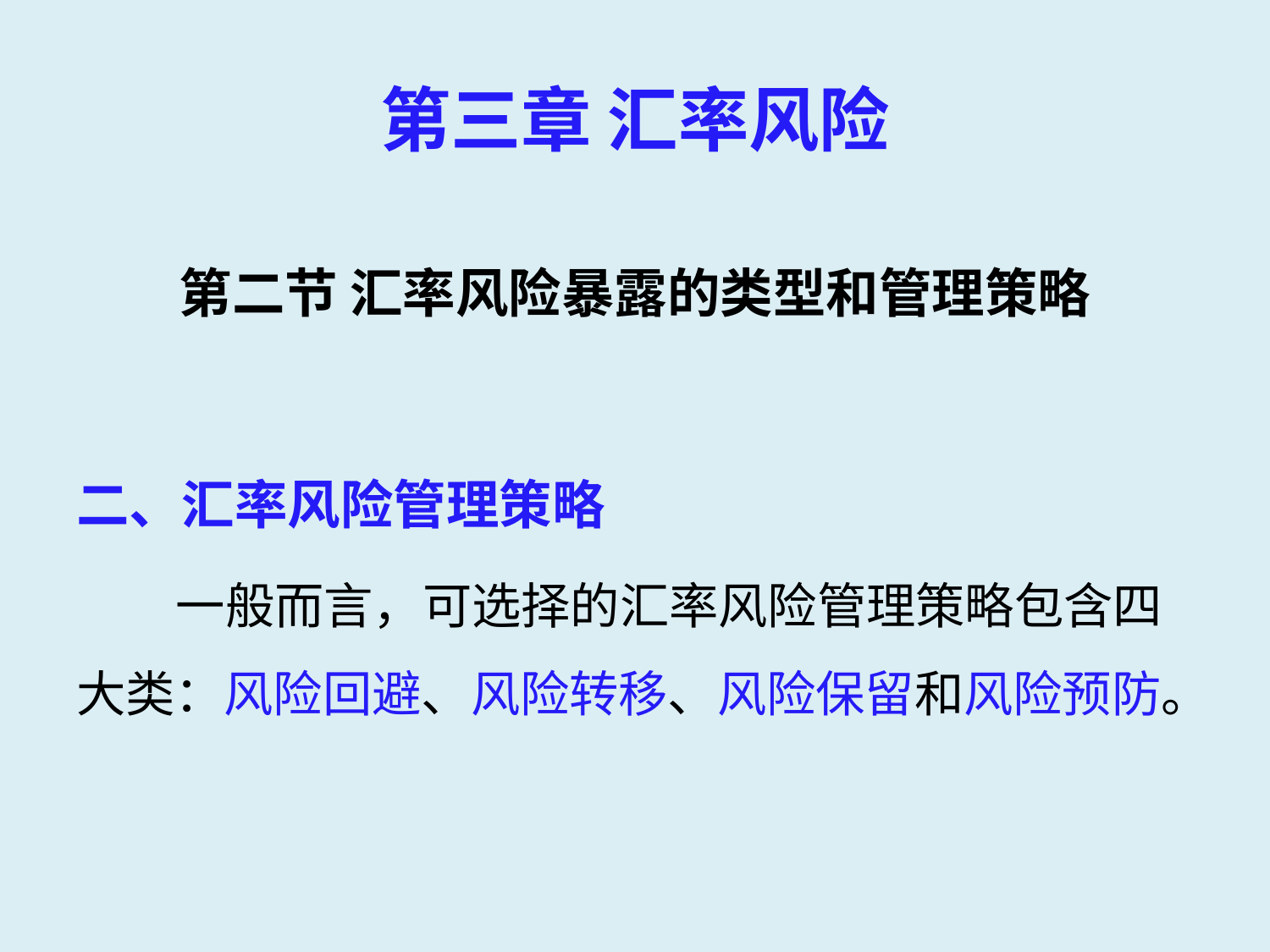

# 第三章 汇率风险
第二节 汇率风险暴露的类型和管理策略

二、汇率风险管理策略
        一般而言，可选择的汇率风险管理策略包含四大类：风险回避、风险转移、风险保留和风险预防。